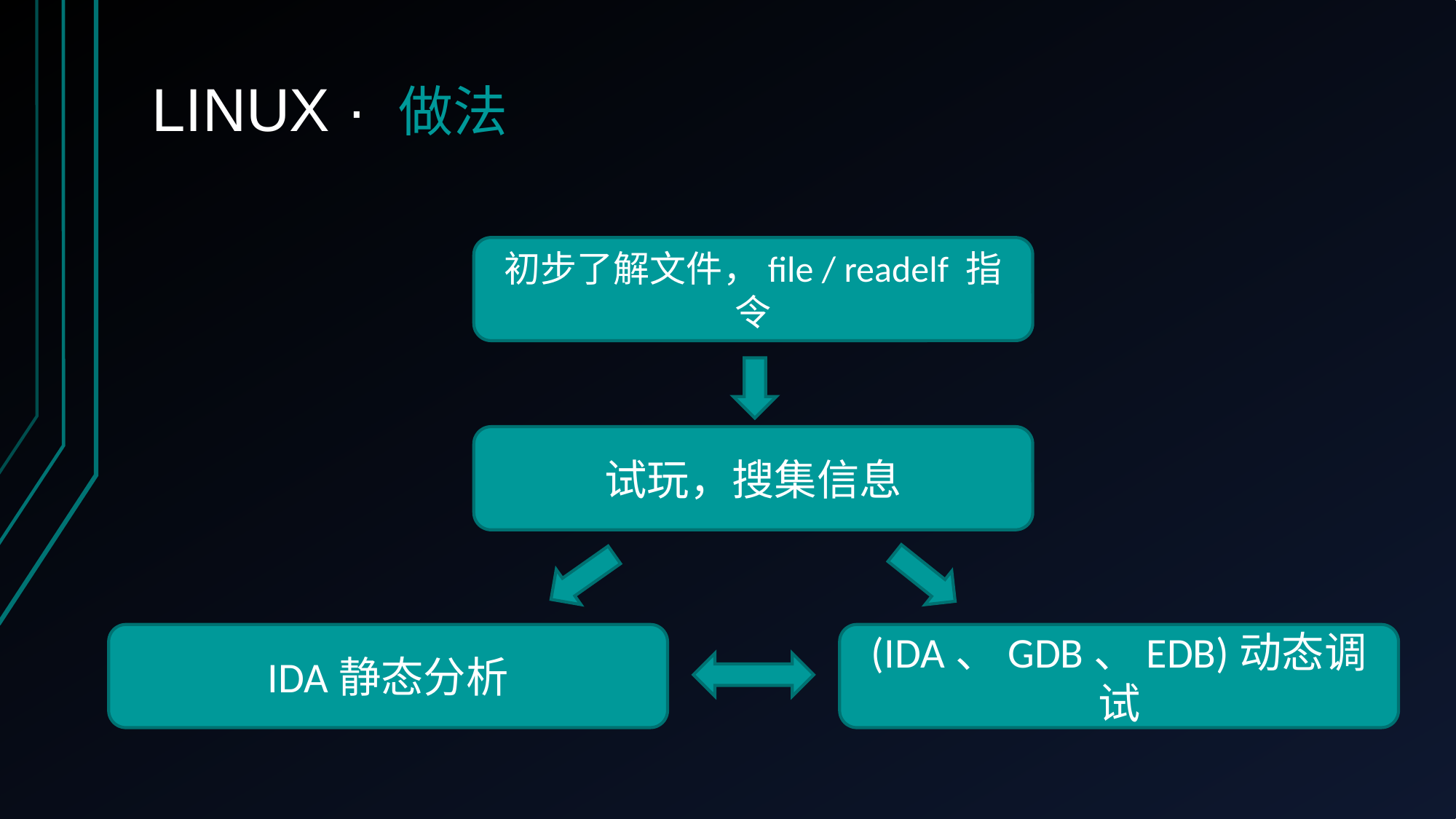

LINUX · 做法

初步了解文件，file / readelf 指令

试玩，搜集信息

IDA静态分析
(IDA、GDB、EDB)动态调试